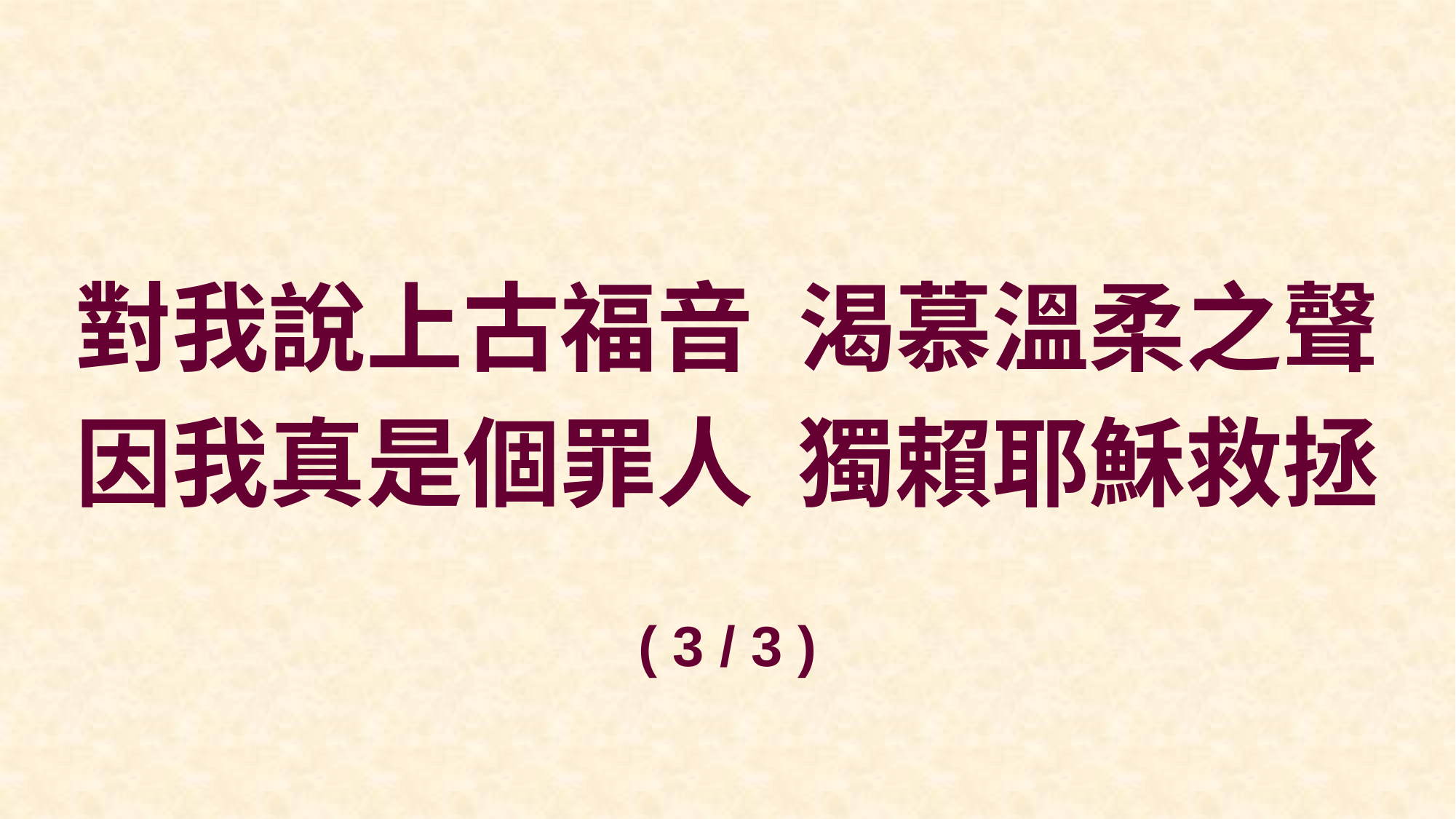

對我說上古福音  渴慕溫柔之聲
因我真是個罪人  獨賴耶穌救拯
( 3 / 3 )